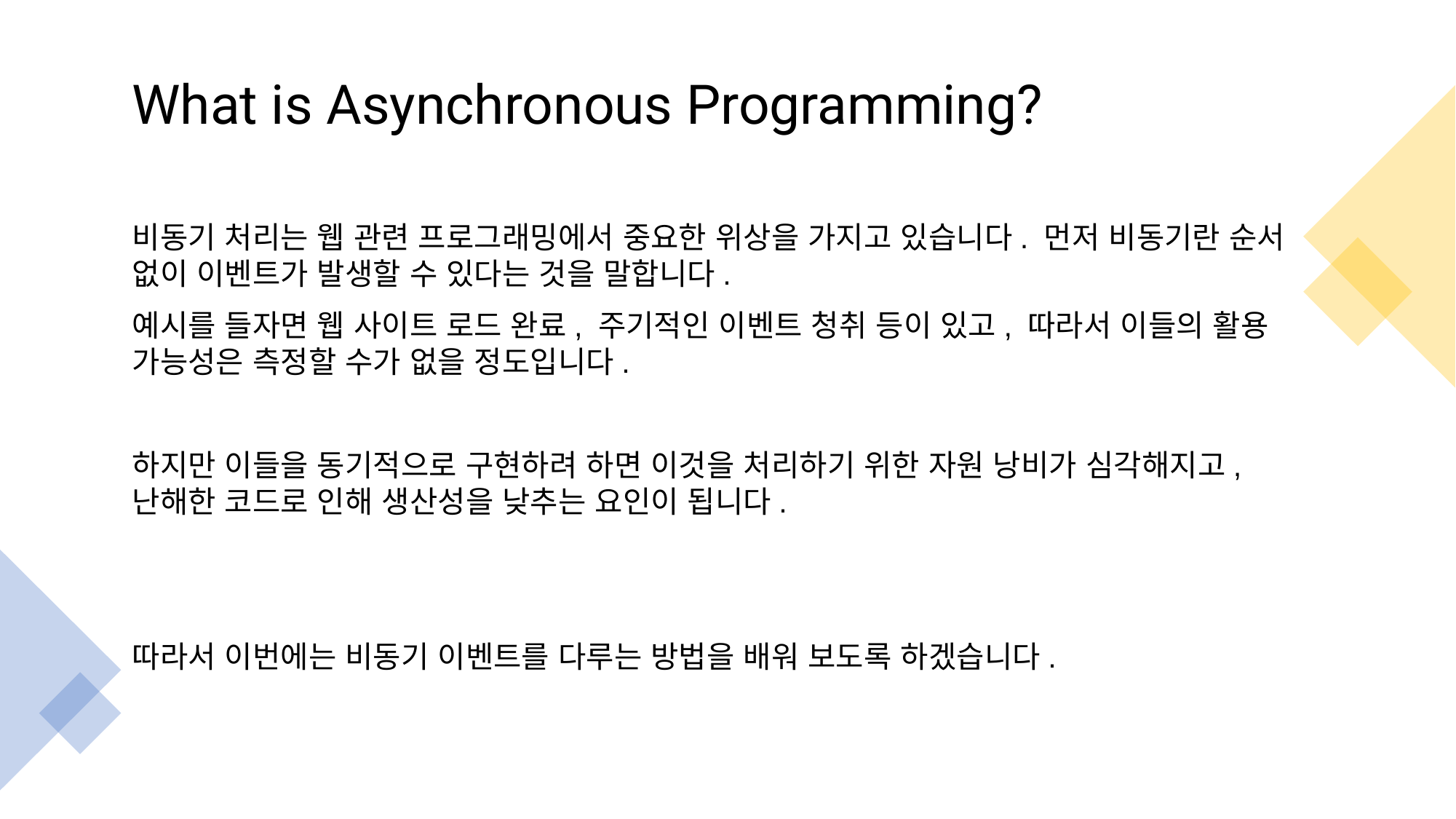

# What is Asynchronous Programming?

비동기 처리는 웹 관련 프로그래밍에서 중요한 위상을 가지고 있습니다. 먼저 비동기란 순서 없이 이벤트가 발생할 수 있다는 것을 말합니다.
예시를 들자면 웹 사이트 로드 완료, 주기적인 이벤트 청취 등이 있고, 따라서 이들의 활용 가능성은 측정할 수가 없을 정도입니다.

하지만 이들을 동기적으로 구현하려 하면 이것을 처리하기 위한 자원 낭비가 심각해지고, 난해한 코드로 인해 생산성을 낮추는 요인이 됩니다.

따라서 이번에는 비동기 이벤트를 다루는 방법을 배워 보도록 하겠습니다.